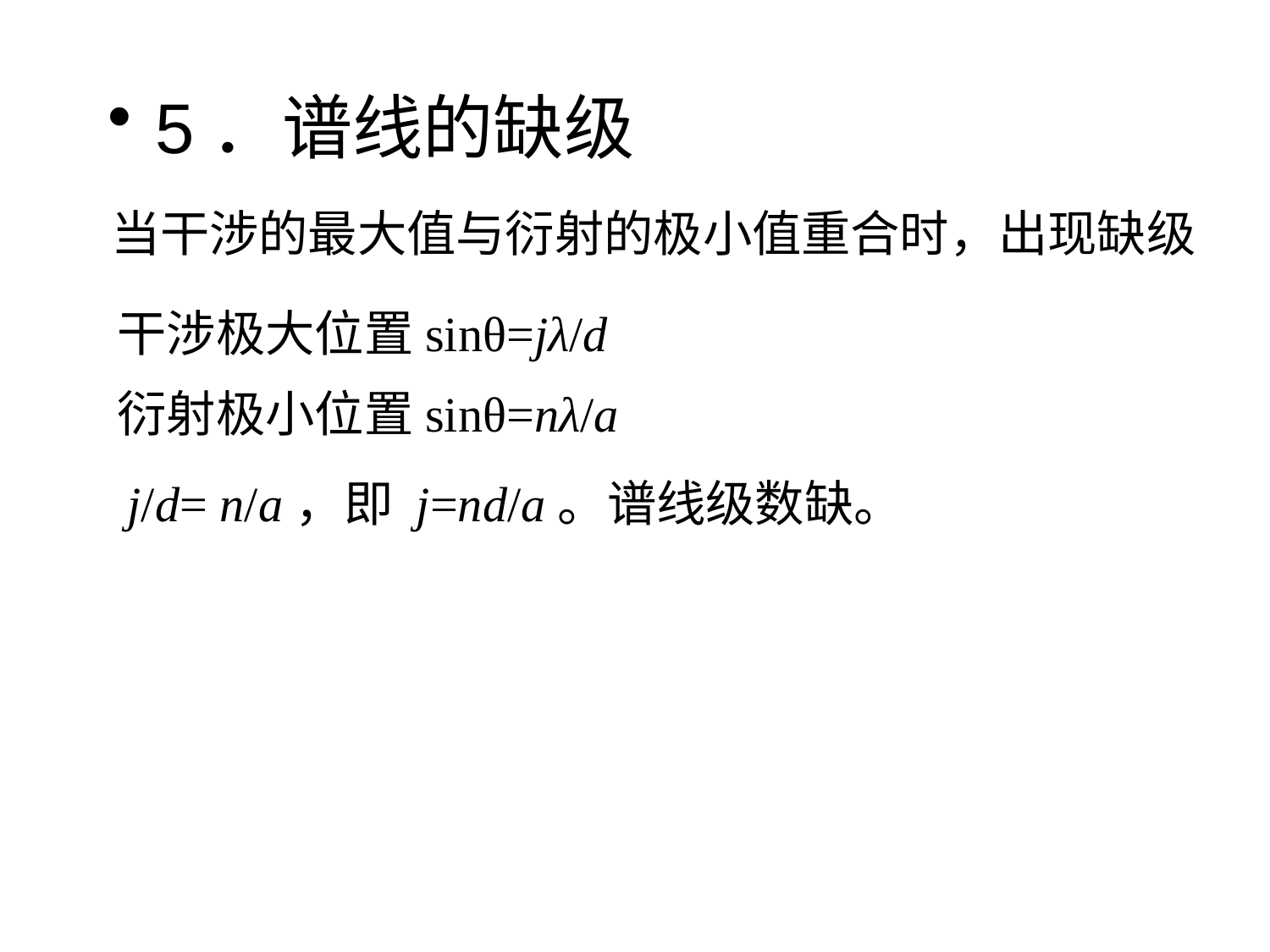

5．谱线的缺级
当干涉的最大值与衍射的极小值重合时，出现缺级
干涉极大位置sinθ=jλ/d
衍射极小位置sinθ=nλ/a
j/d= n/a，即 j=nd/a。谱线级数缺。